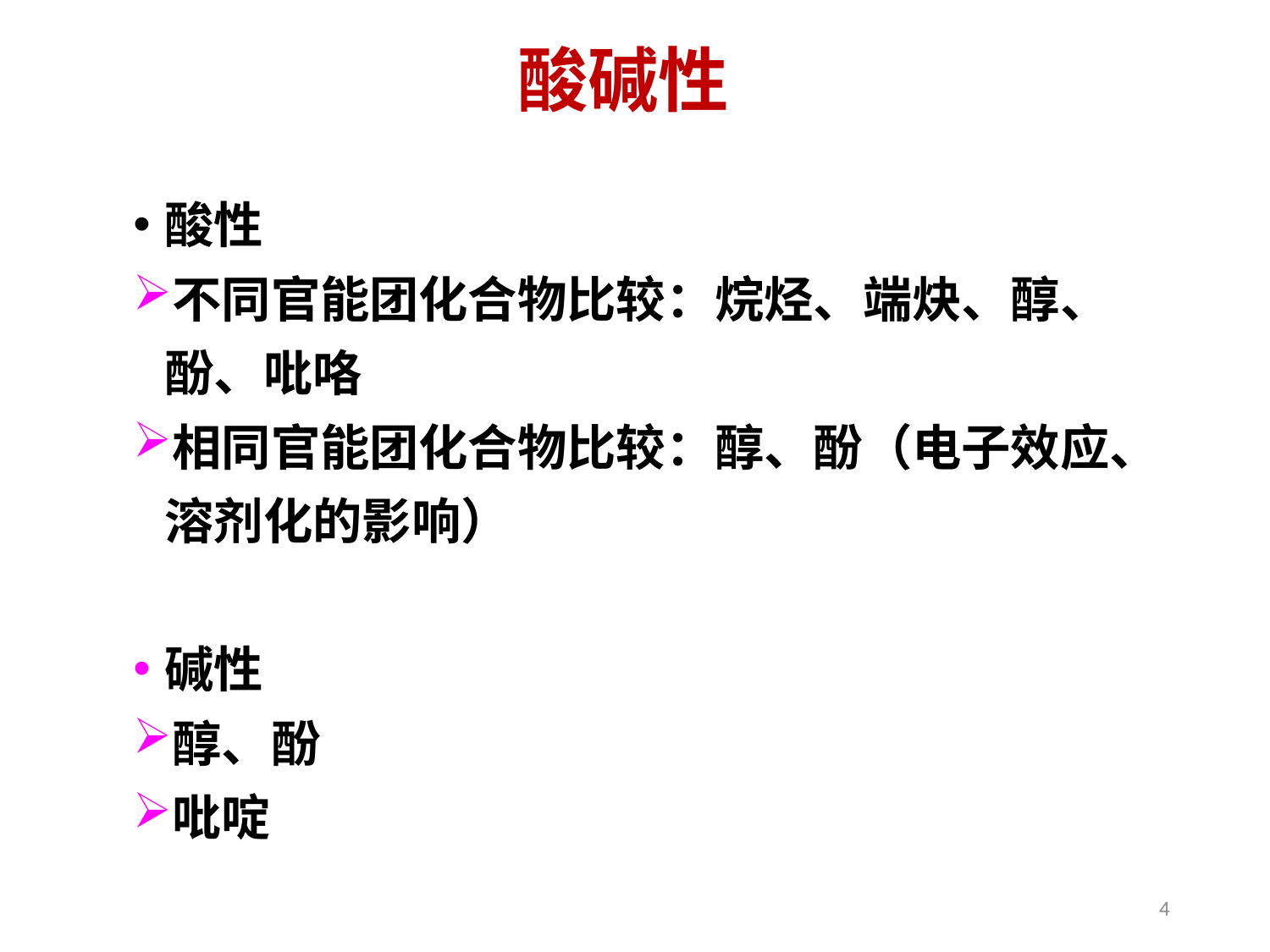

# 酸碱性
酸性
不同官能团化合物比较：烷烃、端炔、醇、酚、吡咯
相同官能团化合物比较：醇、酚（电子效应、溶剂化的影响）

碱性
醇、酚
吡啶
4